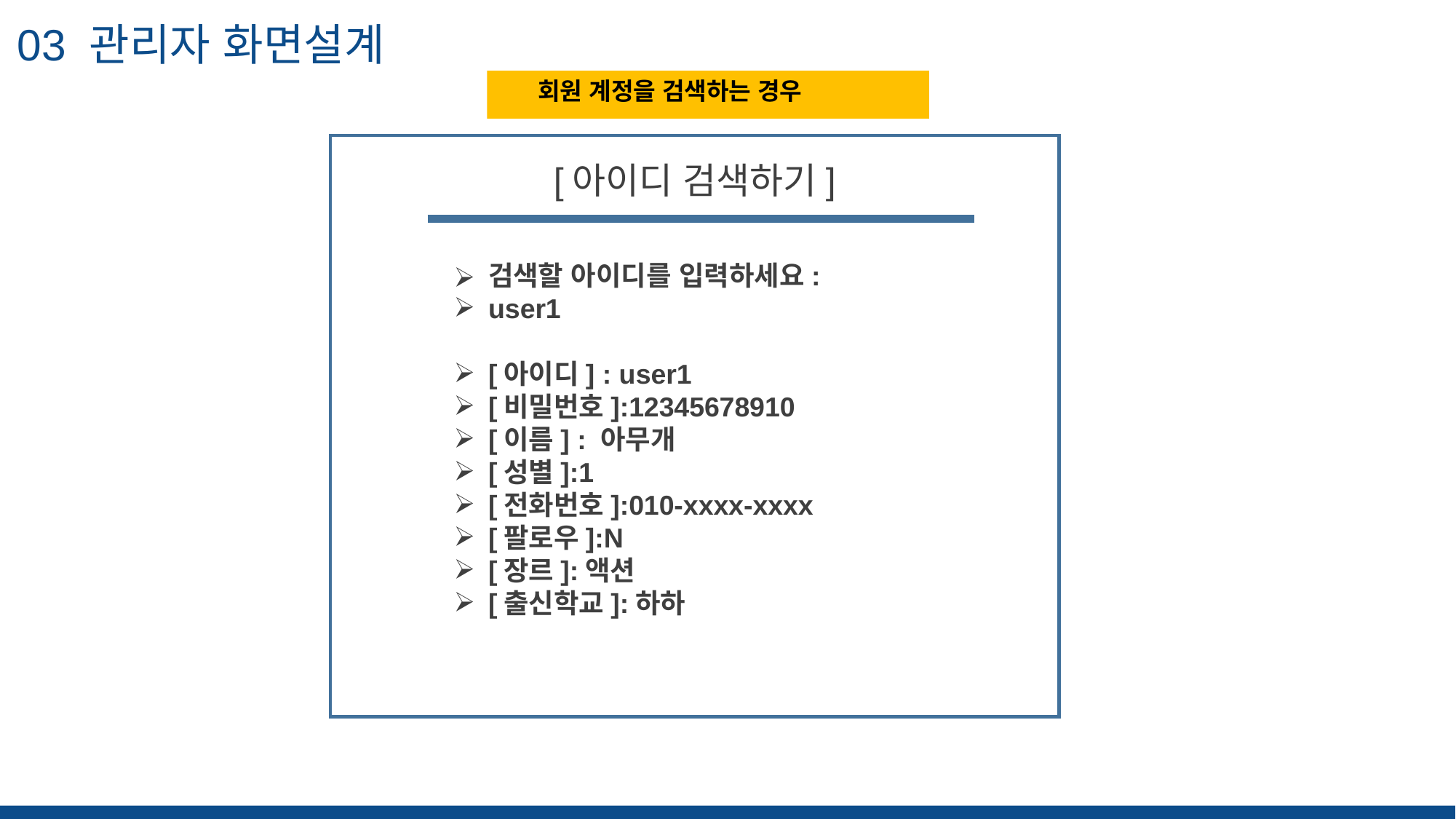

03 관리자 화면설계

회원 계정을 검색하는 경우
“ 해당 슬라이드의 핵심 을 적어주세요 ”

 [아이디 검색하기]
검색할 아이디를 입력하세요:
user1

[아이디] : user1
[비밀번호]:12345678910
[이름] : 아무개
[성별]:1
[전화번호]:010-xxxx-xxxx
[팔로우]:N
[장르]:액션
[출신학교]:하하